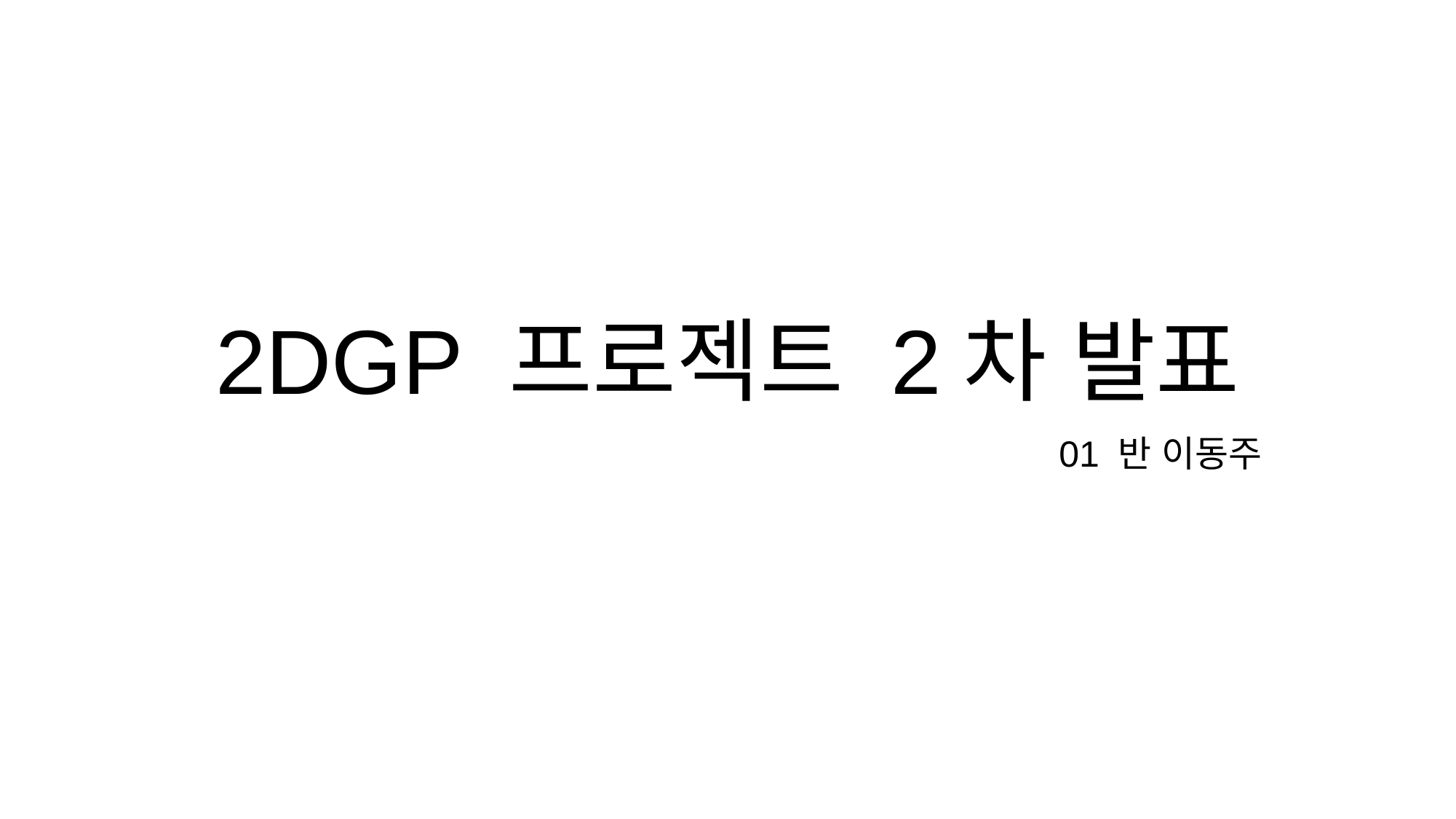

# 2DGP 프로젝트 2차 발표
01 반 이동주